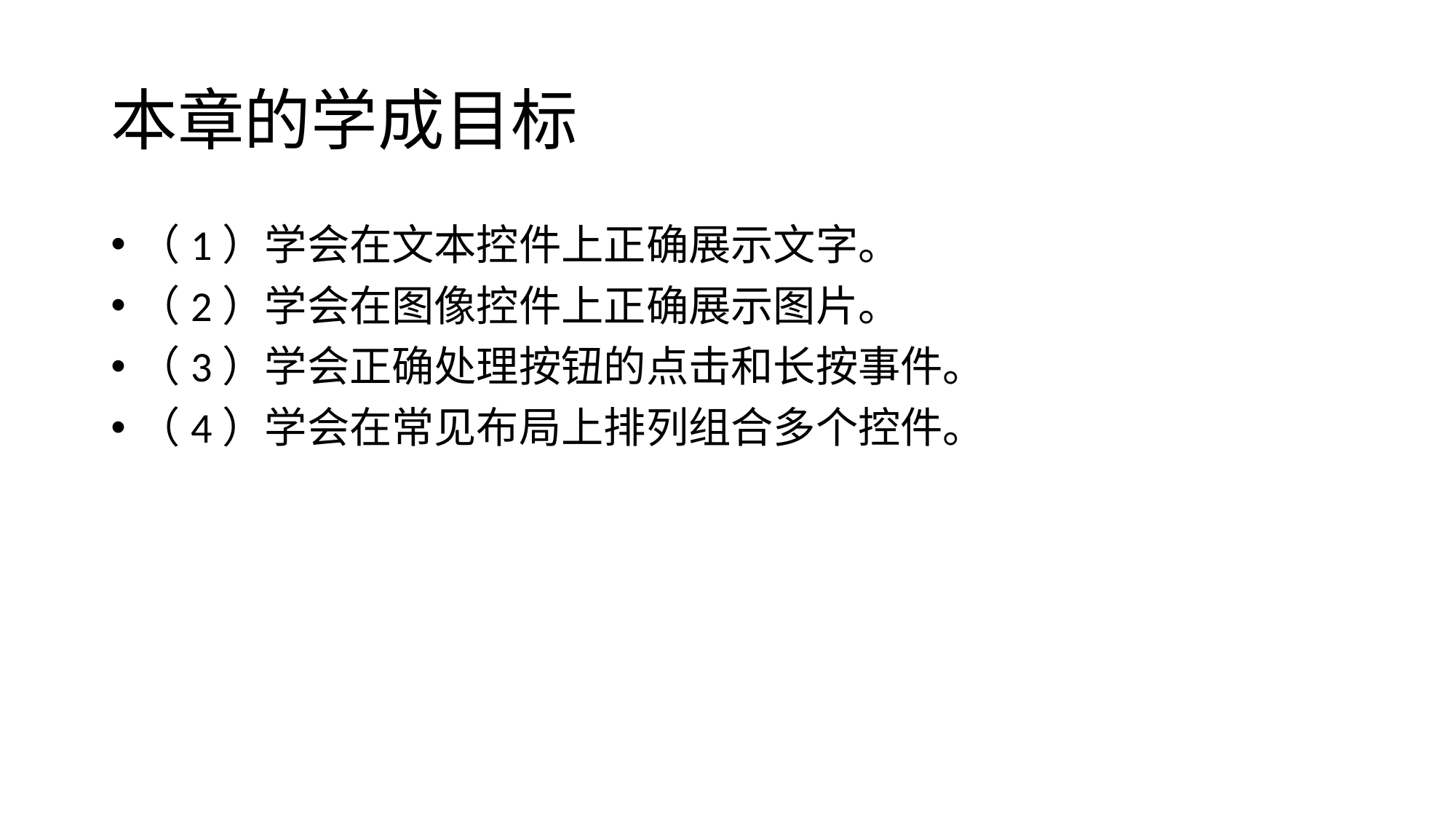

# 本章的学成目标
（1）学会在文本控件上正确展示文字。
（2）学会在图像控件上正确展示图片。
（3）学会正确处理按钮的点击和长按事件。
（4）学会在常见布局上排列组合多个控件。